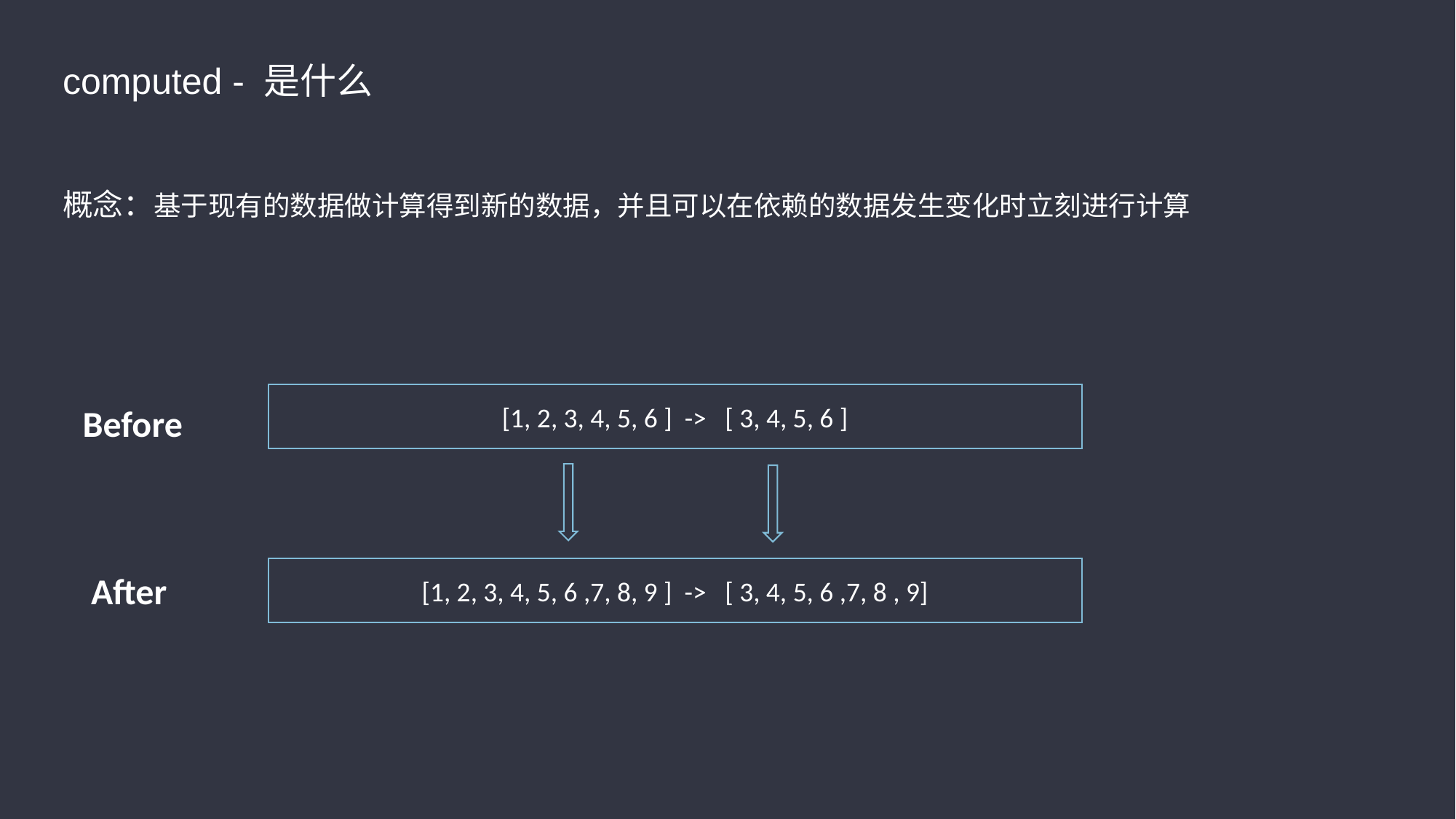

computed - 是什么
概念：基于现有的数据做计算得到新的数据，并且可以在依赖的数据发生变化时立刻进行计算

[1, 2, 3, 4, 5, 6 ]  ->   [ 3, 4, 5, 6 ]
Before

[1, 2, 3, 4, 5, 6 ,7, 8, 9 ]  ->   [ 3, 4, 5, 6 ,7, 8 , 9]
After